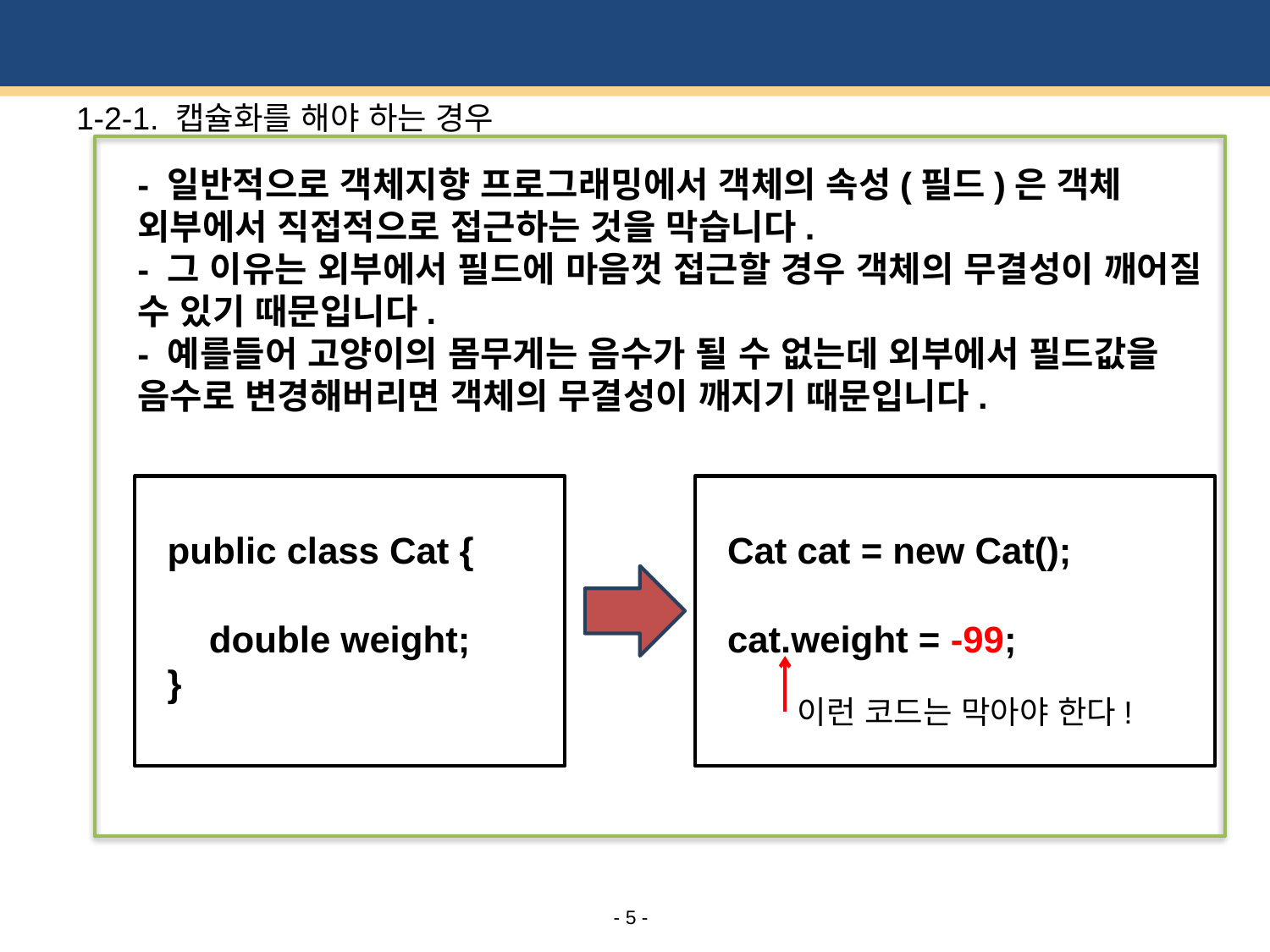

# 1-2-1. 캡슐화를 해야 하는 경우

- 일반적으로 객체지향 프로그래밍에서 객체의 속성(필드)은 객체 외부에서 직접적으로 접근하는 것을 막습니다.
- 그 이유는 외부에서 필드에 마음껏 접근할 경우 객체의 무결성이 깨어질 수 있기 때문입니다.
- 예를들어 고양이의 몸무게는 음수가 될 수 없는데 외부에서 필드값을 음수로 변경해버리면 객체의 무결성이 깨지기 때문입니다.

public class Cat {

    double weight;
}

Cat cat = new Cat();

cat.weight = -99;

이런 코드는 막아야 한다!